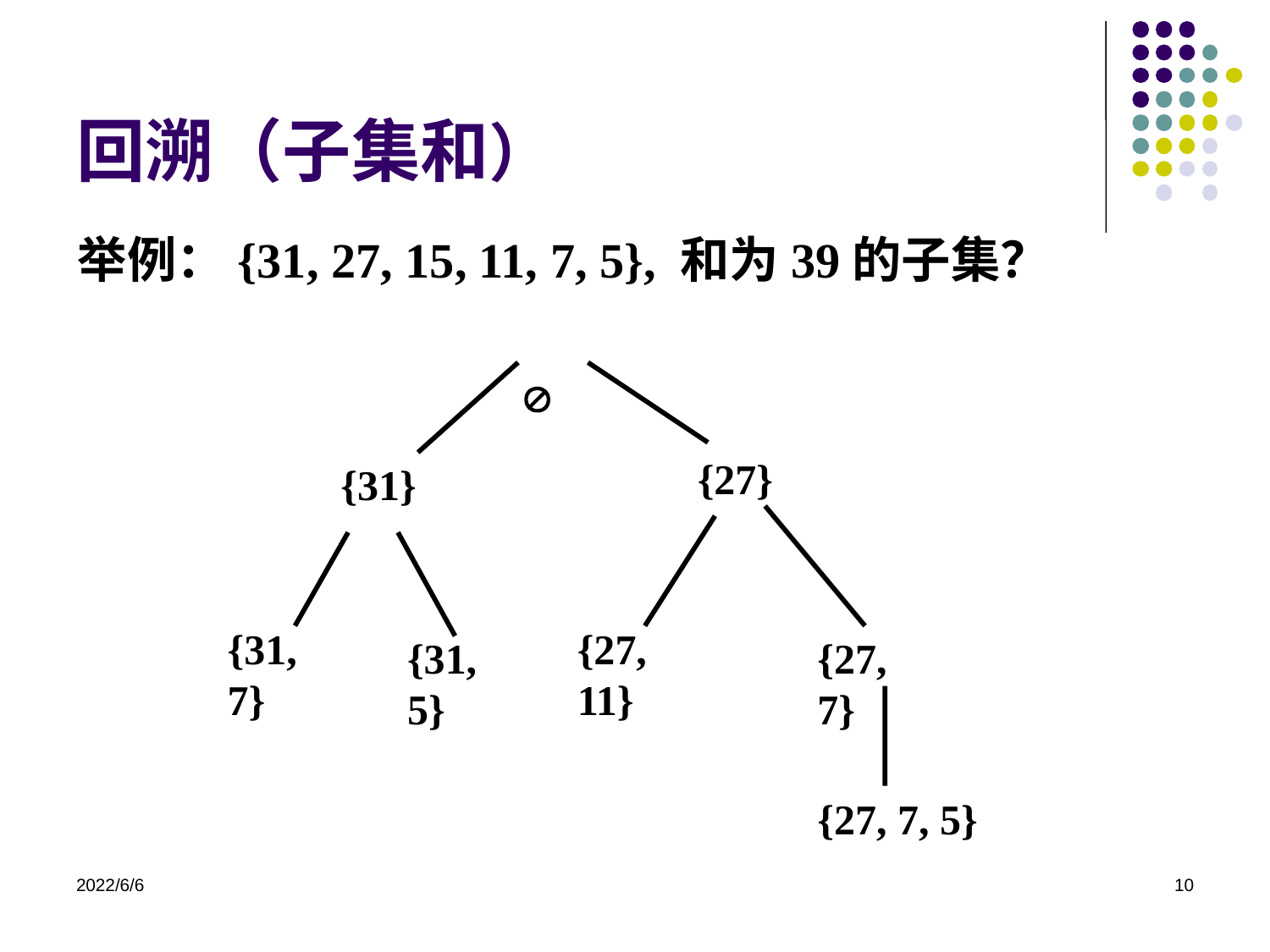

# 回溯（子集和）
举例：{31, 27, 15, 11, 7, 5}, 和为39的子集？
 ∅

{27}
{31}

{31, 7}
{27, 11}
{31, 5}
{27, 7}

{27, 7, 5}
2022/6/6
10